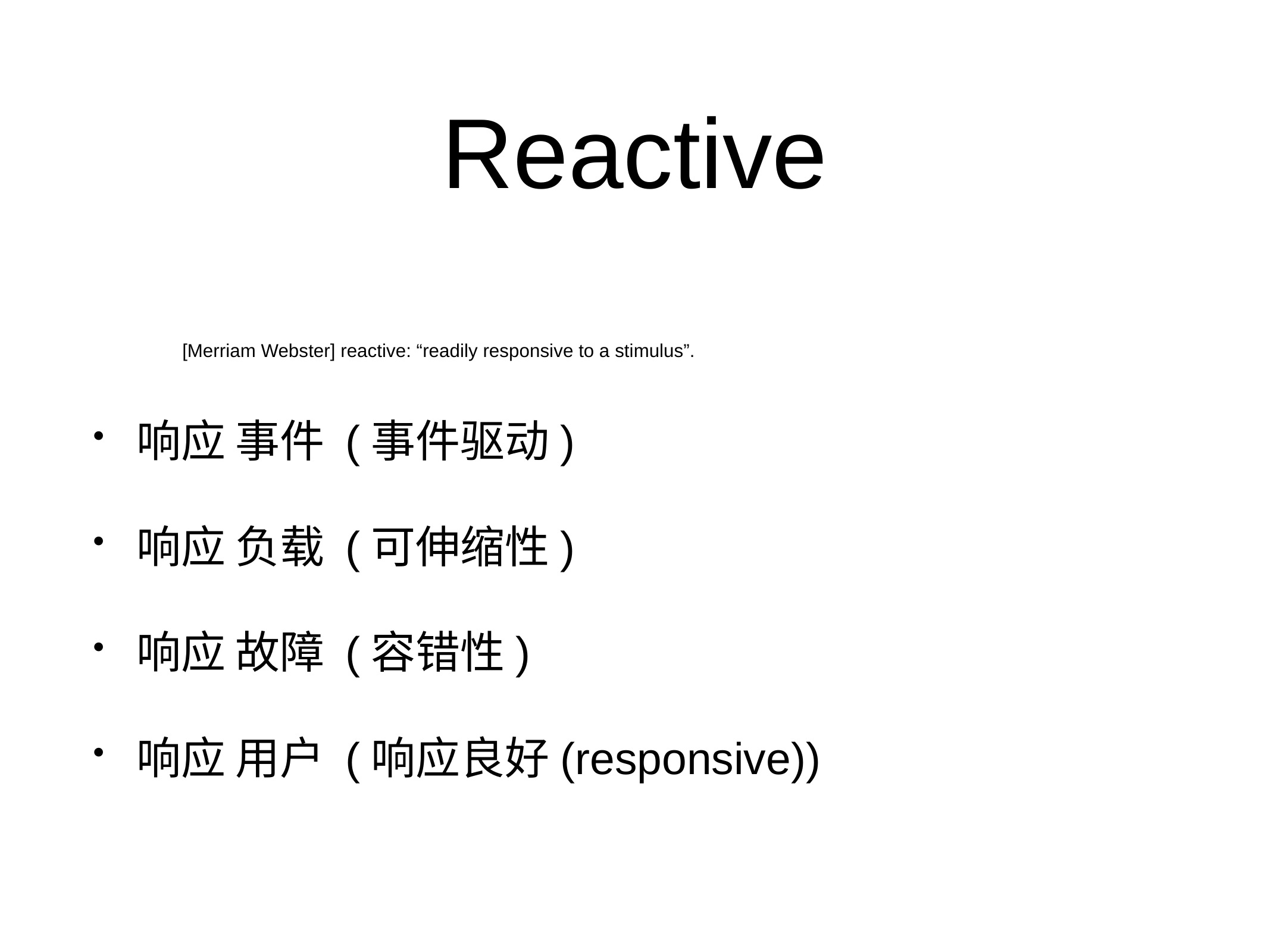

# Reactive
	[Merriam Webster] reactive: “readily responsive to a stimulus”.
响应 事件 (事件驱动)
响应 负载 (可伸缩性)
响应 故障 (容错性)
响应 用户 (响应良好(responsive))